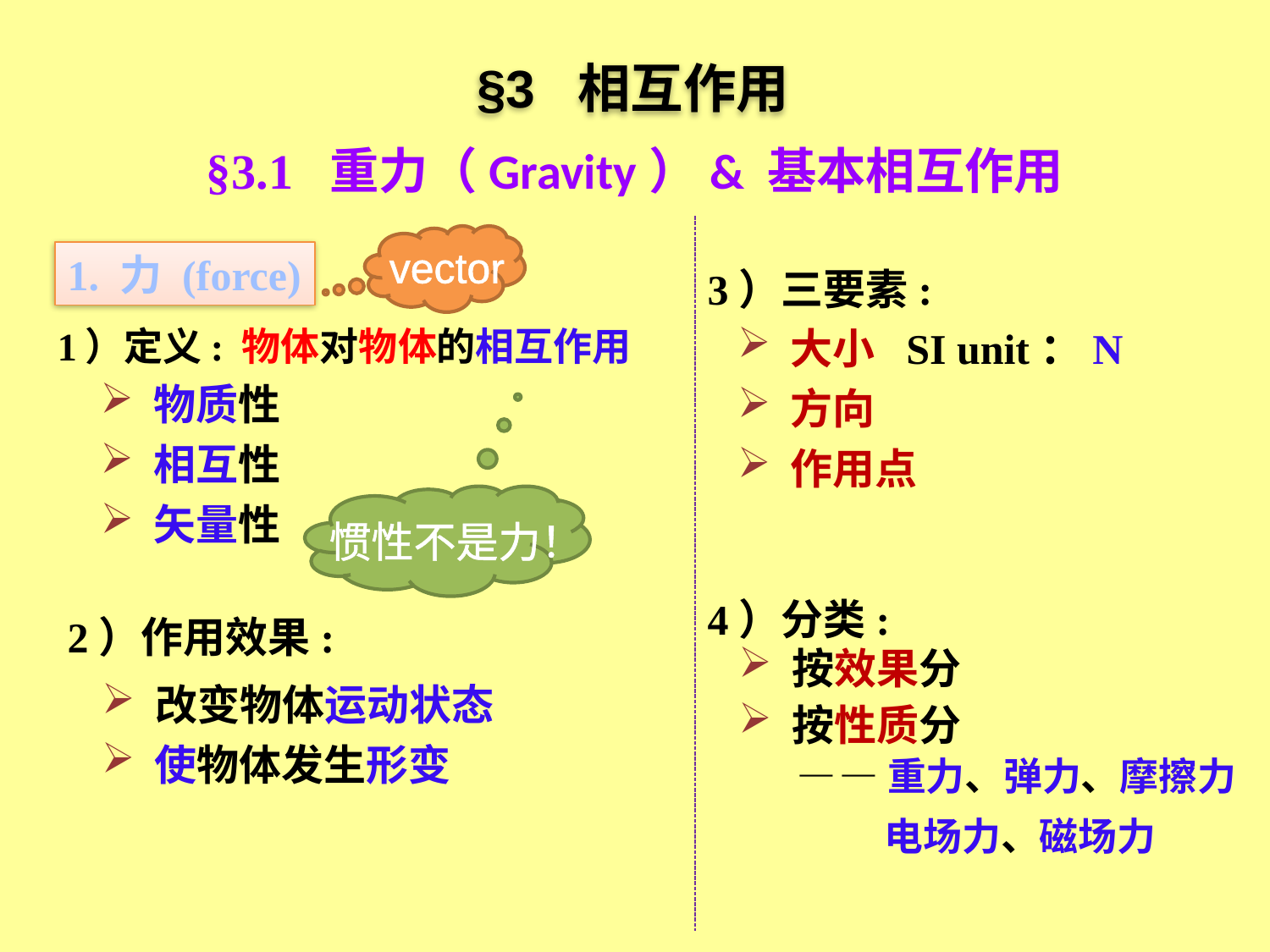

§3  相互作用
§3.1  重力（Gravity）& 基本相互作用

vector
1. 力 (force)
3）三要素:
1）定义: 物体对物体的相互作用
 大小
SI unit：N
 物质性
 方向
 相互性
 作用点

惯性不是力！
 矢量性
4）分类:
2）作用效果:
 按效果分
 改变物体运动状态
 按性质分
 使物体发生形变
— —重力、弹力、摩擦力
电场力、磁场力